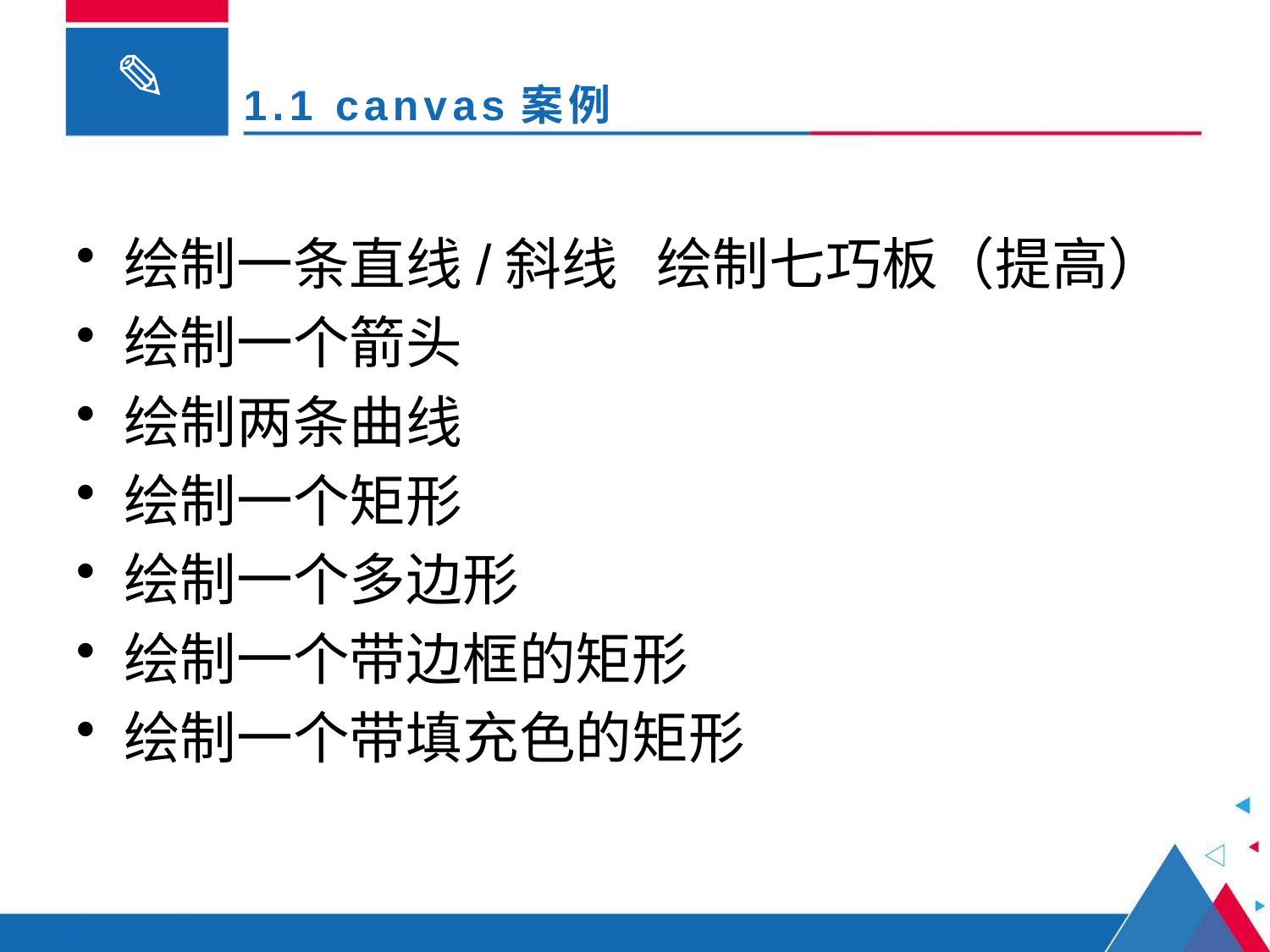

1.1 canvas案例
绘制一条直线/斜线   绘制七巧板（提高）
绘制一个箭头
绘制两条曲线
绘制一个矩形
绘制一个多边形
绘制一个带边框的矩形
绘制一个带填充色的矩形